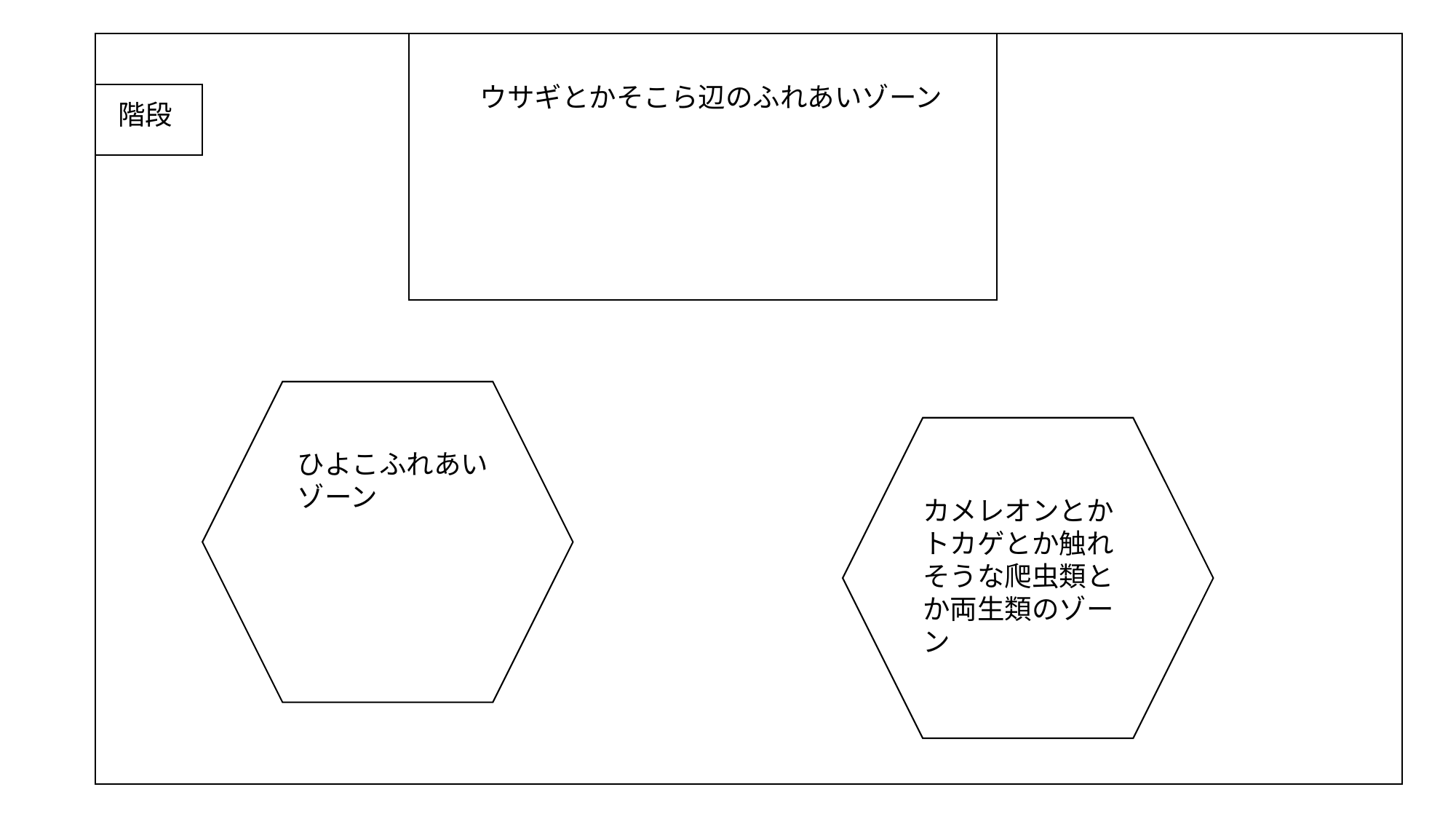

ウサギとかそこら辺のふれあいゾーン

階段

ひよこふれあいゾーン
カメレオンとかトカゲとか触れそうな爬虫類とか両生類のゾーン